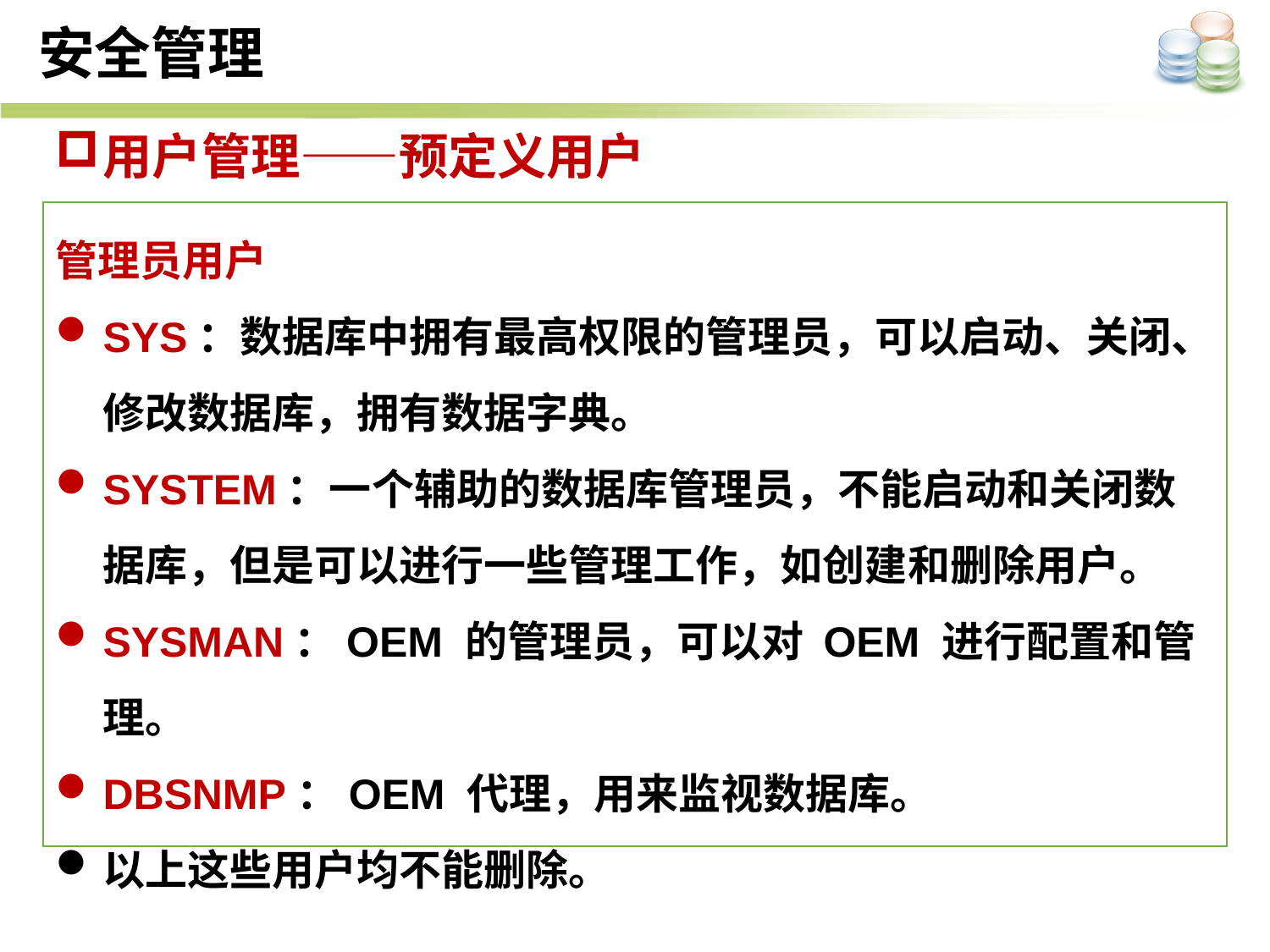

安全管理
用户管理——预定义用户
管理员用户
SYS：数据库中拥有最高权限的管理员，可以启动、关闭、修改数据库，拥有数据字典。
SYSTEM：一个辅助的数据库管理员，不能启动和关闭数据库，但是可以进行一些管理工作，如创建和删除用户。
SYSMAN：OEM 的管理员，可以对 OEM 进行配置和管理。
DBSNMP：OEM 代理，用来监视数据库。
以上这些用户均不能删除。
7